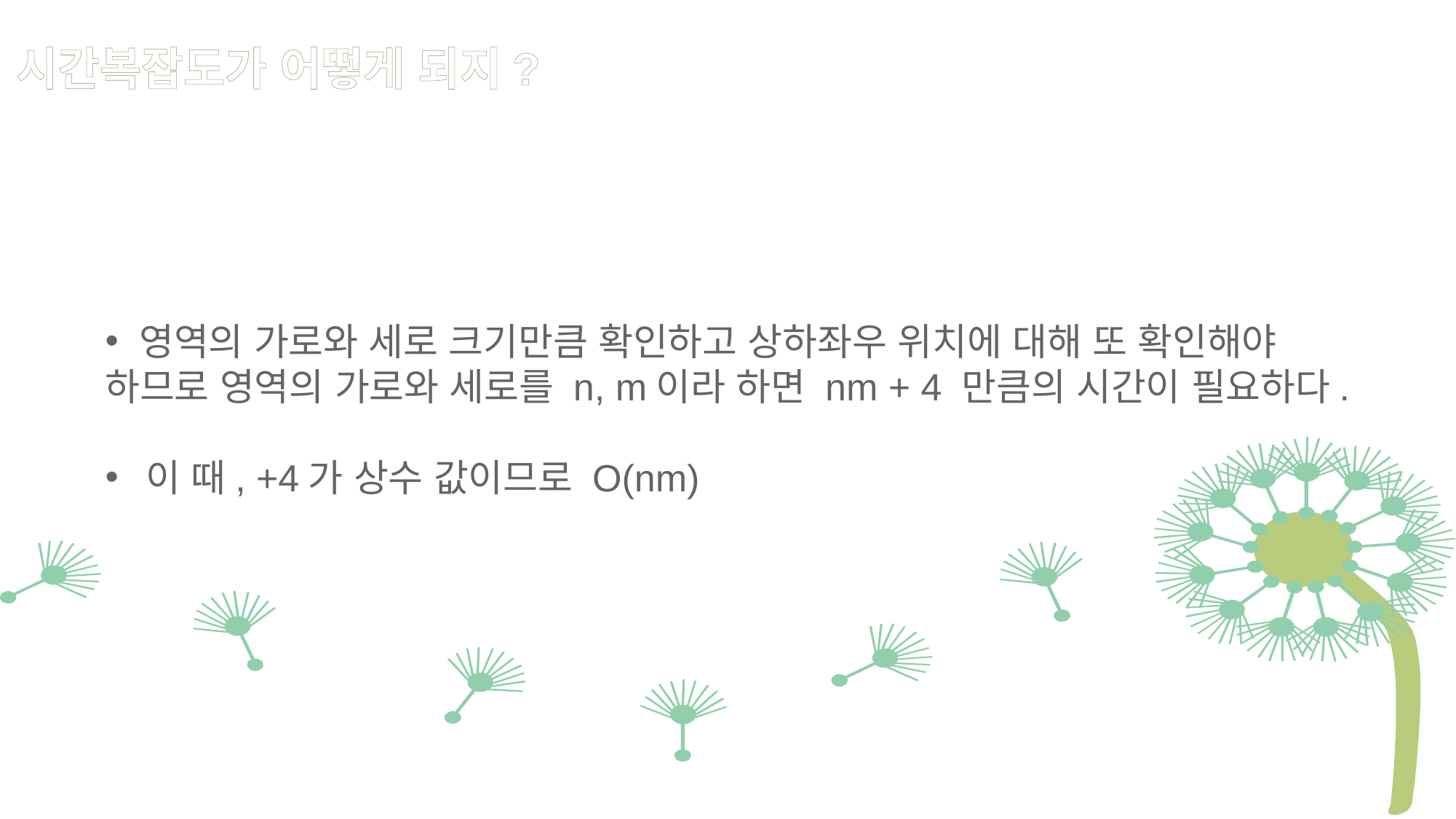

시간복잡도가 어떻게 되지?
영역의 가로와 세로 크기만큼 확인하고 상하좌우 위치에 대해 또 확인해야
하므로 영역의 가로와 세로를 n, m이라 하면 nm + 4 만큼의 시간이 필요하다.

이 때, +4가 상수 값이므로 O(nm)